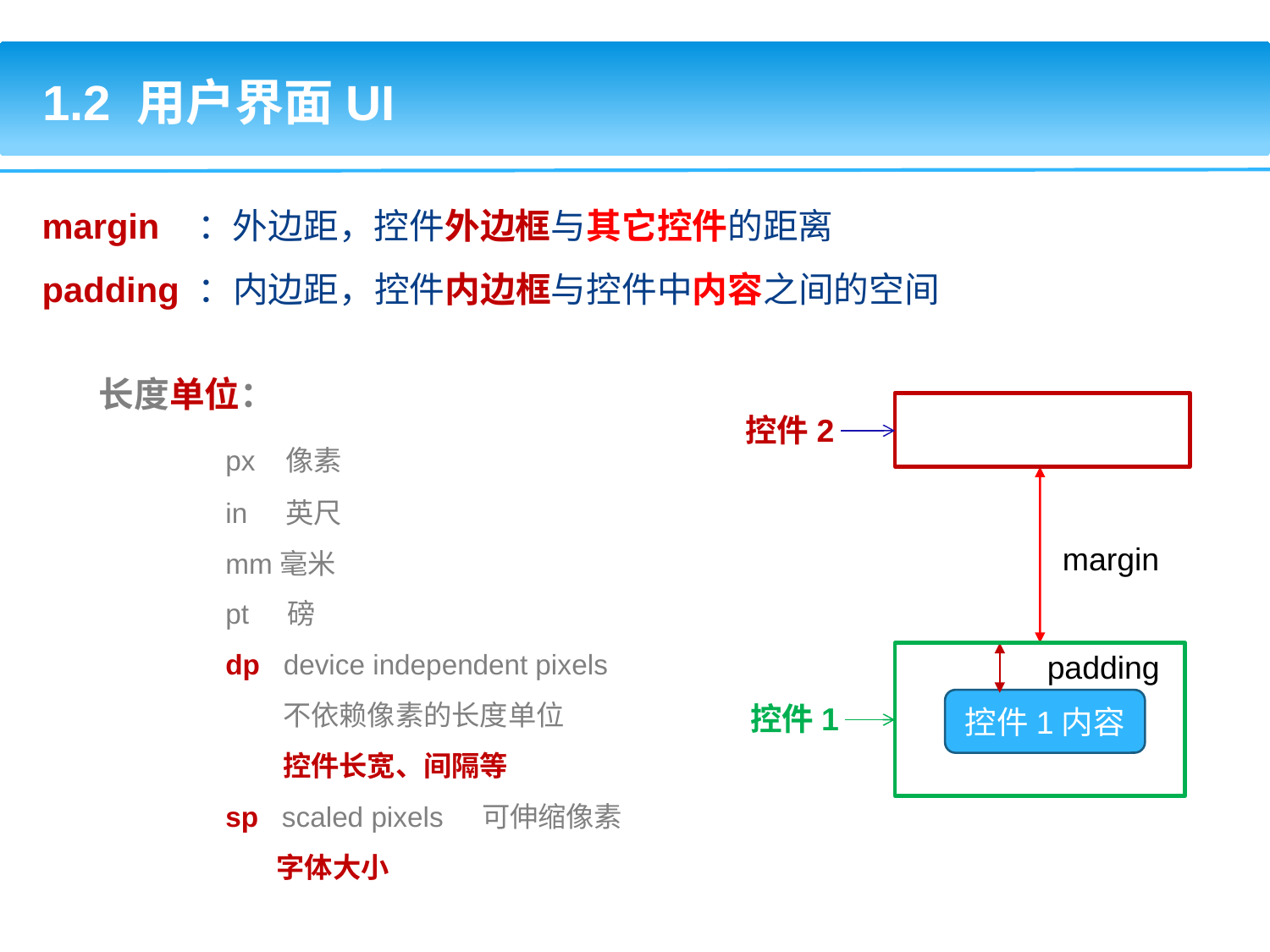

1.2 用户界面UI
margin   ：外边距，控件外边框与其它控件的距离
padding ：内边距，控件内边框与控件中内容之间的空间
长度单位：
	px   像素
	in    英尺
	mm毫米
	pt    磅
	dp   device independent pixels
	        不依赖像素的长度单位
	        控件长宽、间隔等
	sp   scaled pixels    可伸缩像素
	       字体大小

控件2

控件1
margin
padding
控件1内容